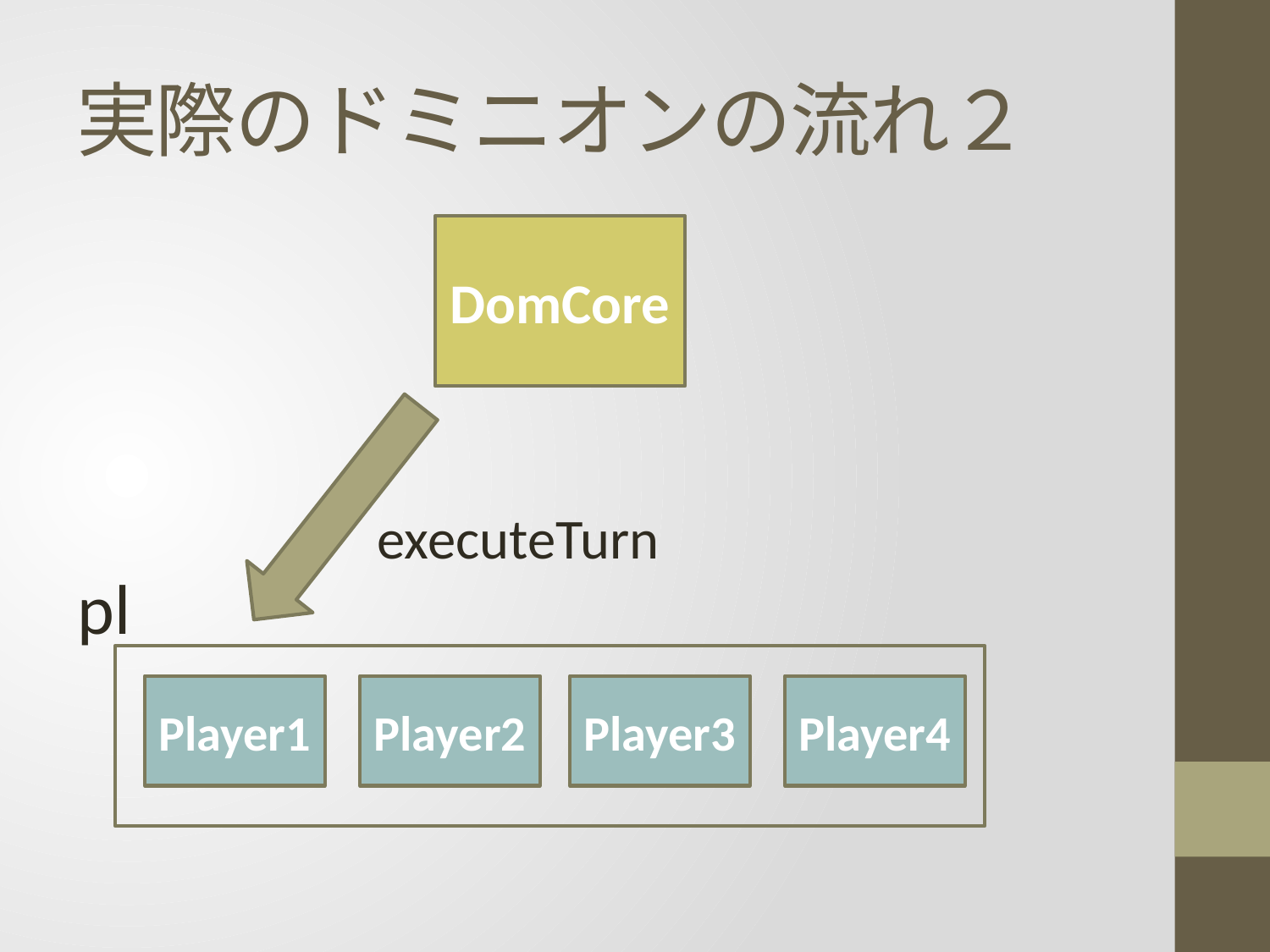

# 実際のドミニオンの流れ２
DomCore

executeTurn
pl

Player1
Player2
Player3
Player4